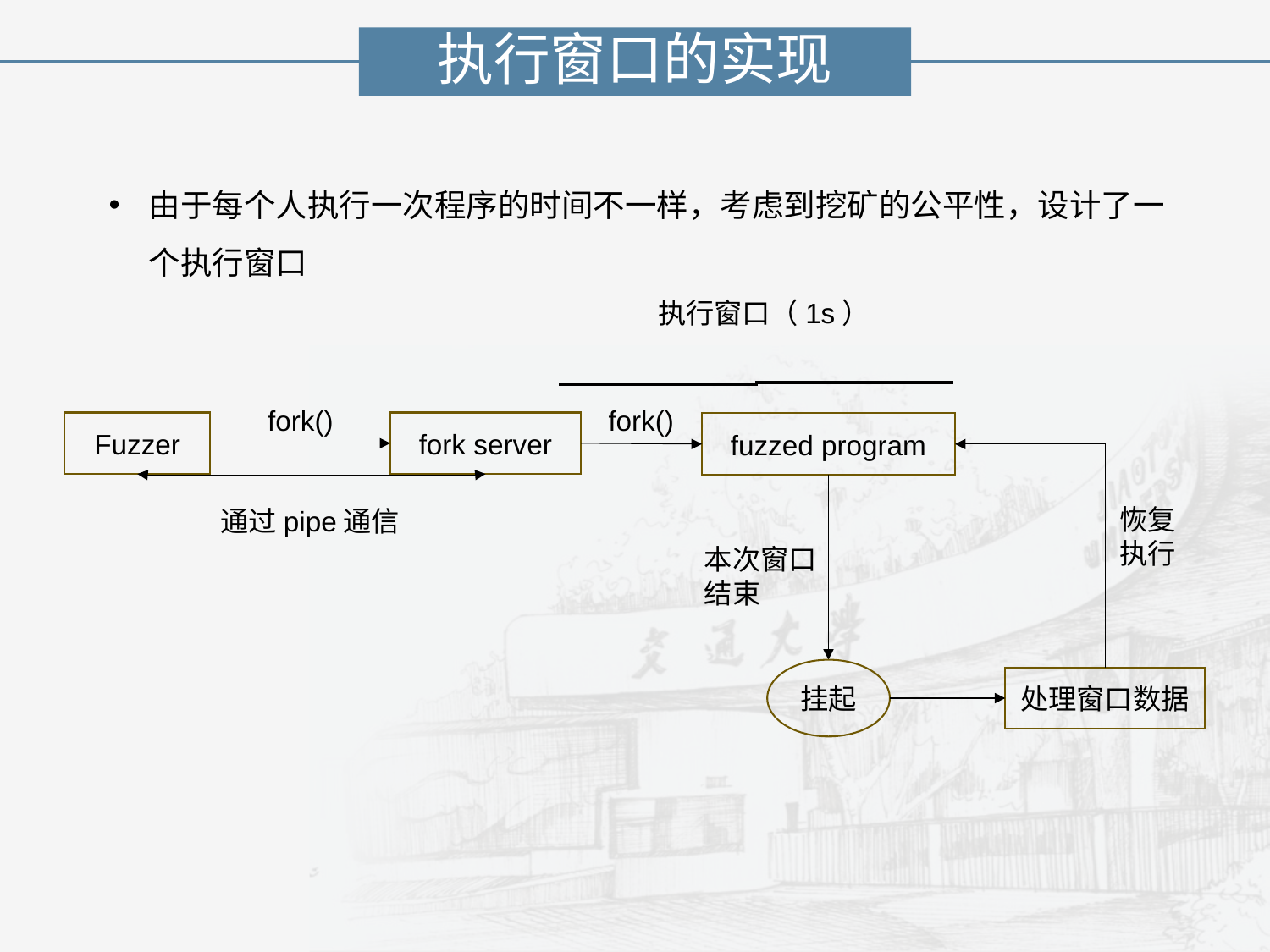

执行窗口的实现
由于每个人执行一次程序的时间不一样，考虑到挖矿的公平性，设计了一个执行窗口
执行窗口（1s）
fork()
fork()
Fuzzer
fork server
fuzzed program
通过pipe通信
恢复
执行
本次窗口
结束
挂起
处理窗口数据